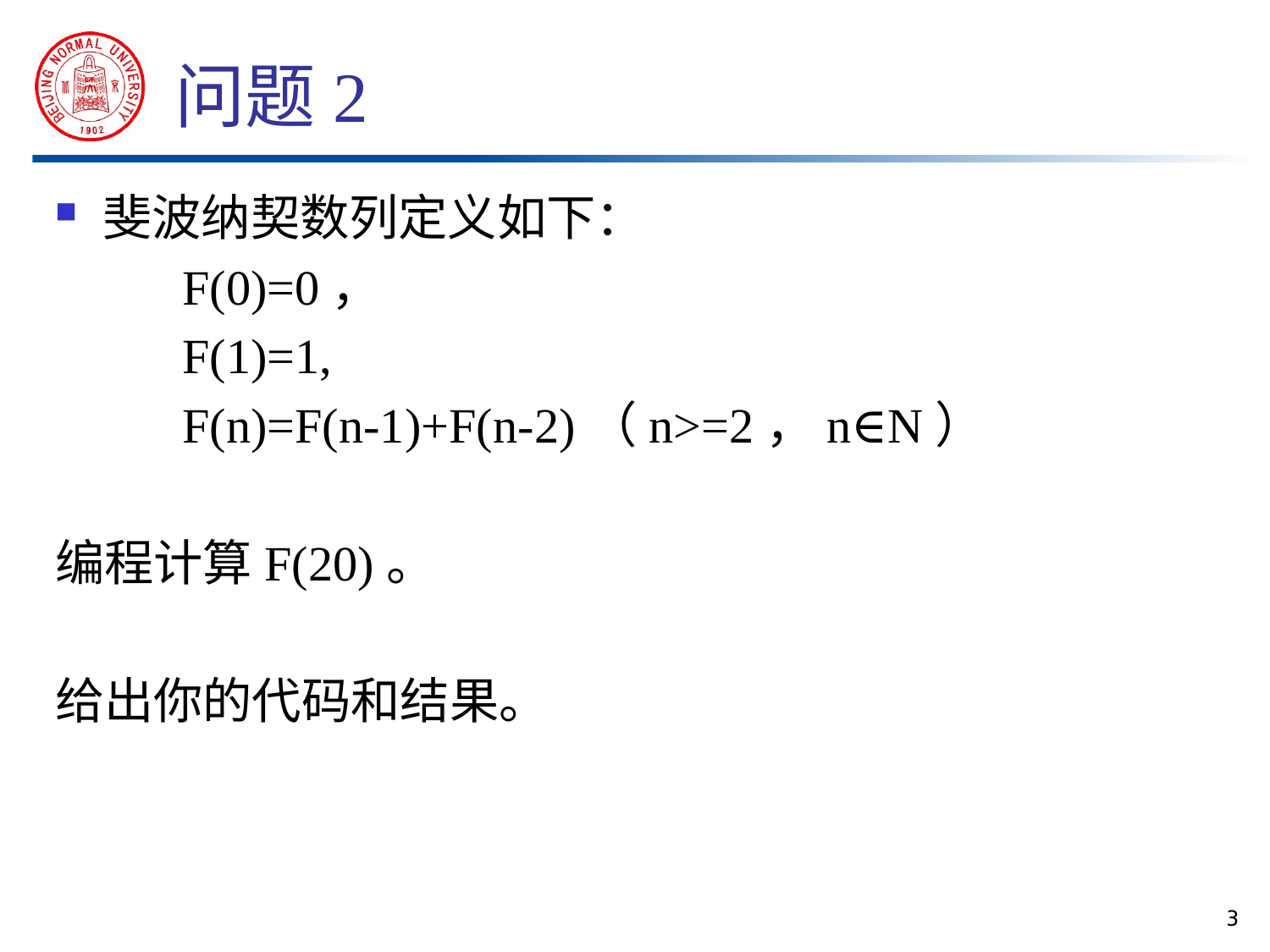

# 问题2
斐波纳契数列定义如下：
	F(0)=0，
	F(1)=1,
	F(n)=F(n-1)+F(n-2)（n>=2，n∈N）

编程计算F(20)。

给出你的代码和结果。